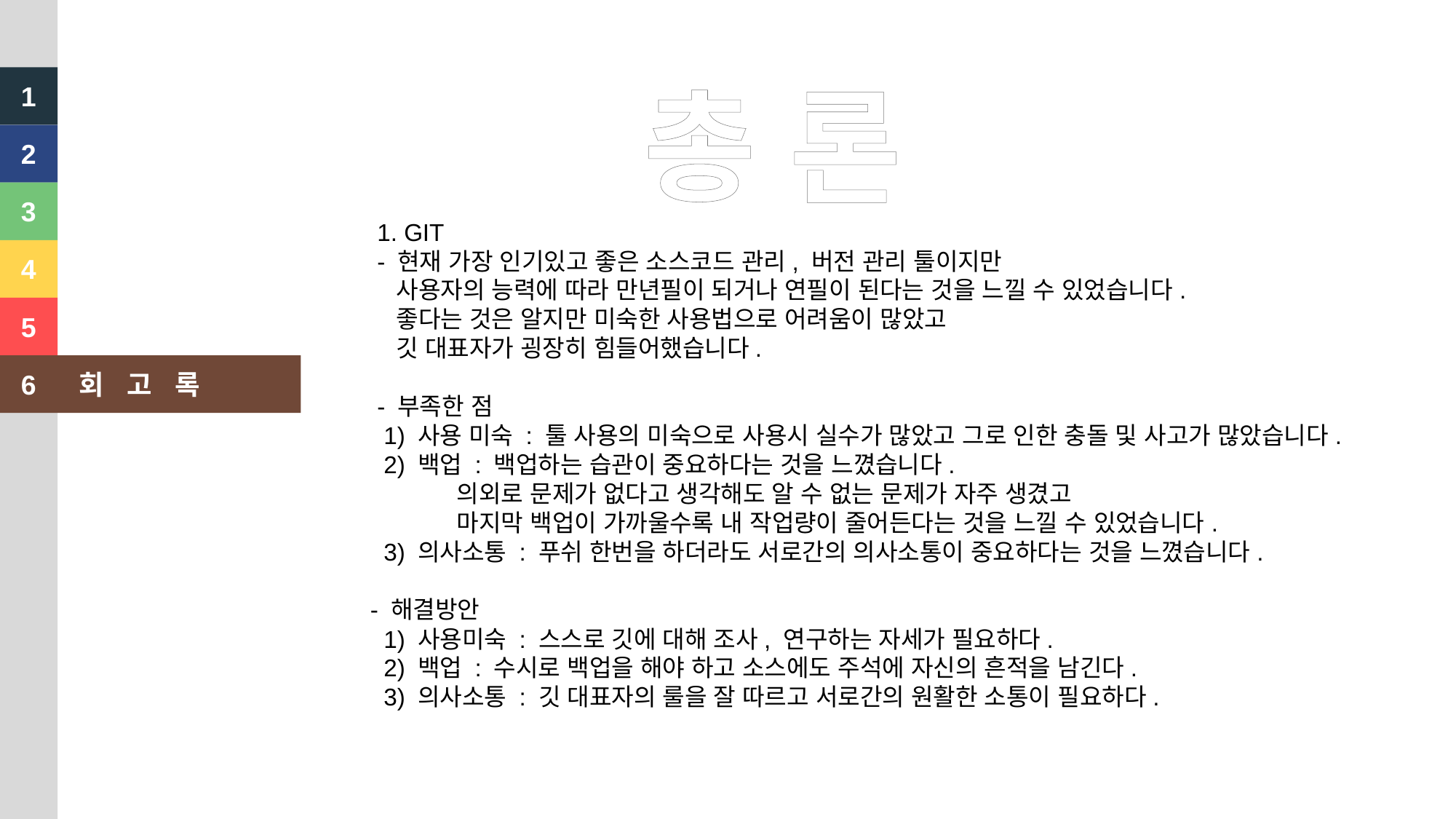

총 론

1

2

3
 1. GIT
 - 현재 가장 인기있고 좋은 소스코드 관리, 버전 관리 툴이지만
   사용자의 능력에 따라 만년필이 되거나 연필이 된다는 것을 느낄 수 있었습니다.
   좋다는 것은 알지만 미숙한 사용법으로 어려움이 많았고
   깃 대표자가 굉장히 힘들어했습니다.

 - 부족한 점
  1) 사용 미숙 : 툴 사용의 미숙으로 사용시 실수가 많았고 그로 인한 충돌 및 사고가 많았습니다.
  2) 백업 : 백업하는 습관이 중요하다는 것을 느꼈습니다.
            의외로 문제가 없다고 생각해도 알 수 없는 문제가 자주 생겼고
            마지막 백업이 가까울수록 내 작업량이 줄어든다는 것을 느낄 수 있었습니다.
  3) 의사소통 : 푸쉬 한번을 하더라도 서로간의 의사소통이 중요하다는 것을 느꼈습니다.

- 해결방안
  1) 사용미숙 : 스스로 깃에 대해 조사, 연구하는 자세가 필요하다.
  2) 백업 : 수시로 백업을 해야 하고 소스에도 주석에 자신의 흔적을 남긴다.
  3) 의사소통 : 깃 대표자의 룰을 잘 따르고 서로간의 원활한 소통이 필요하다.

4

5

6
회   고   록